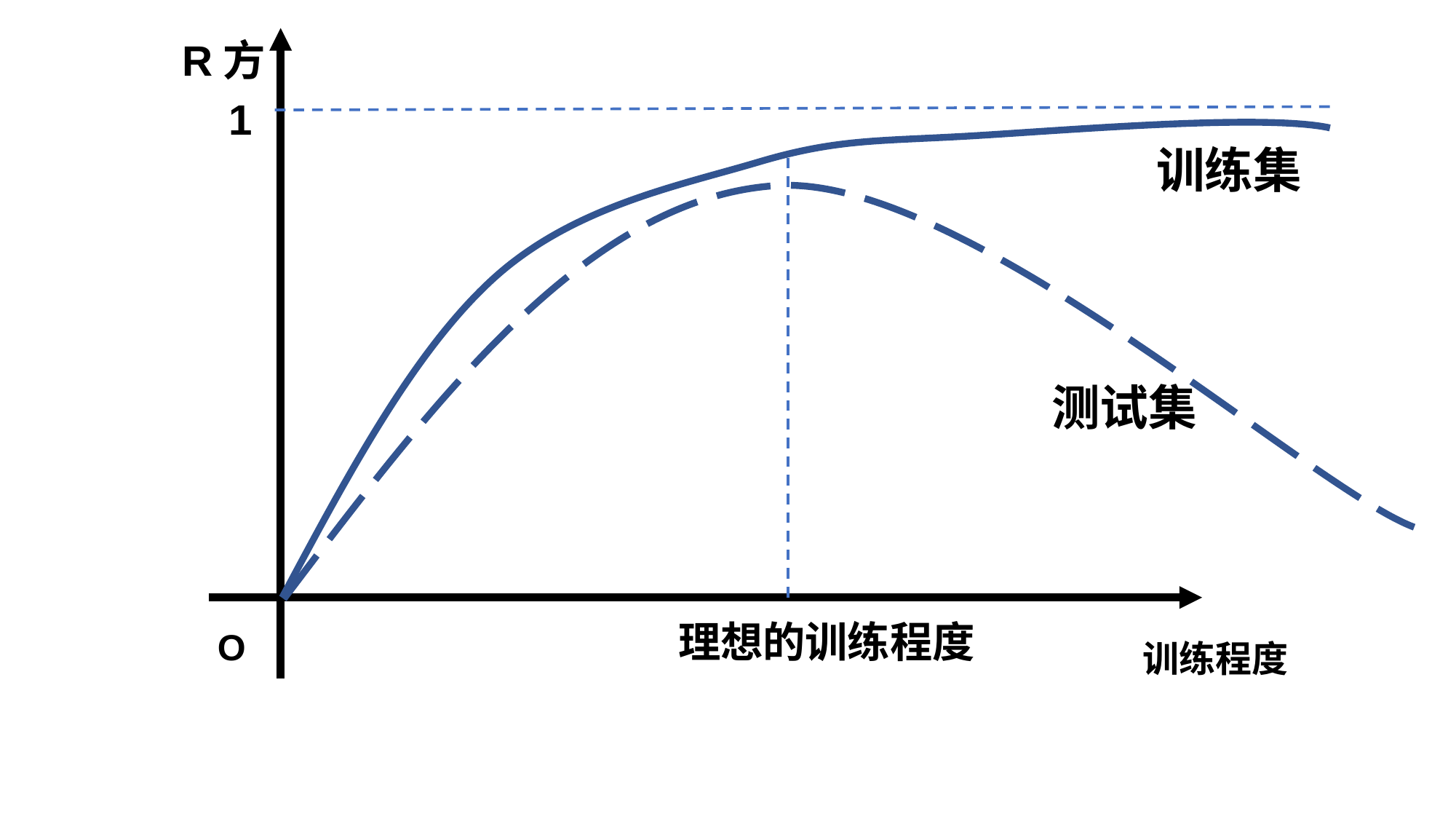

R方
1

训练集

测试集
理想的训练程度
O
训练程度